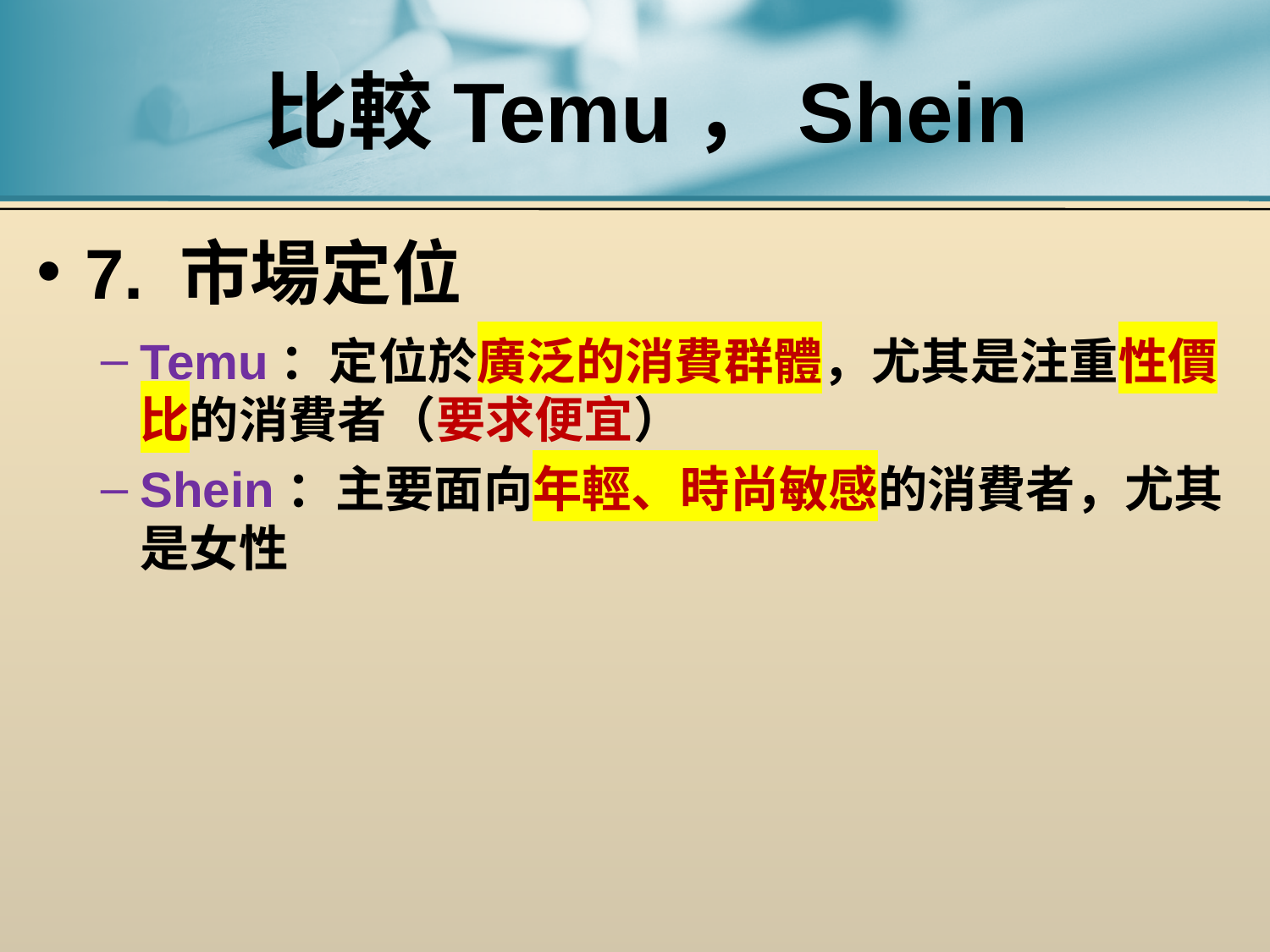

# 比較Temu，Shein
7. 市場定位
Temu：定位於廣泛的消費群體，尤其是注重性價比的消費者（要求便宜）
Shein：主要面向年輕、時尚敏感的消費者，尤其是女性